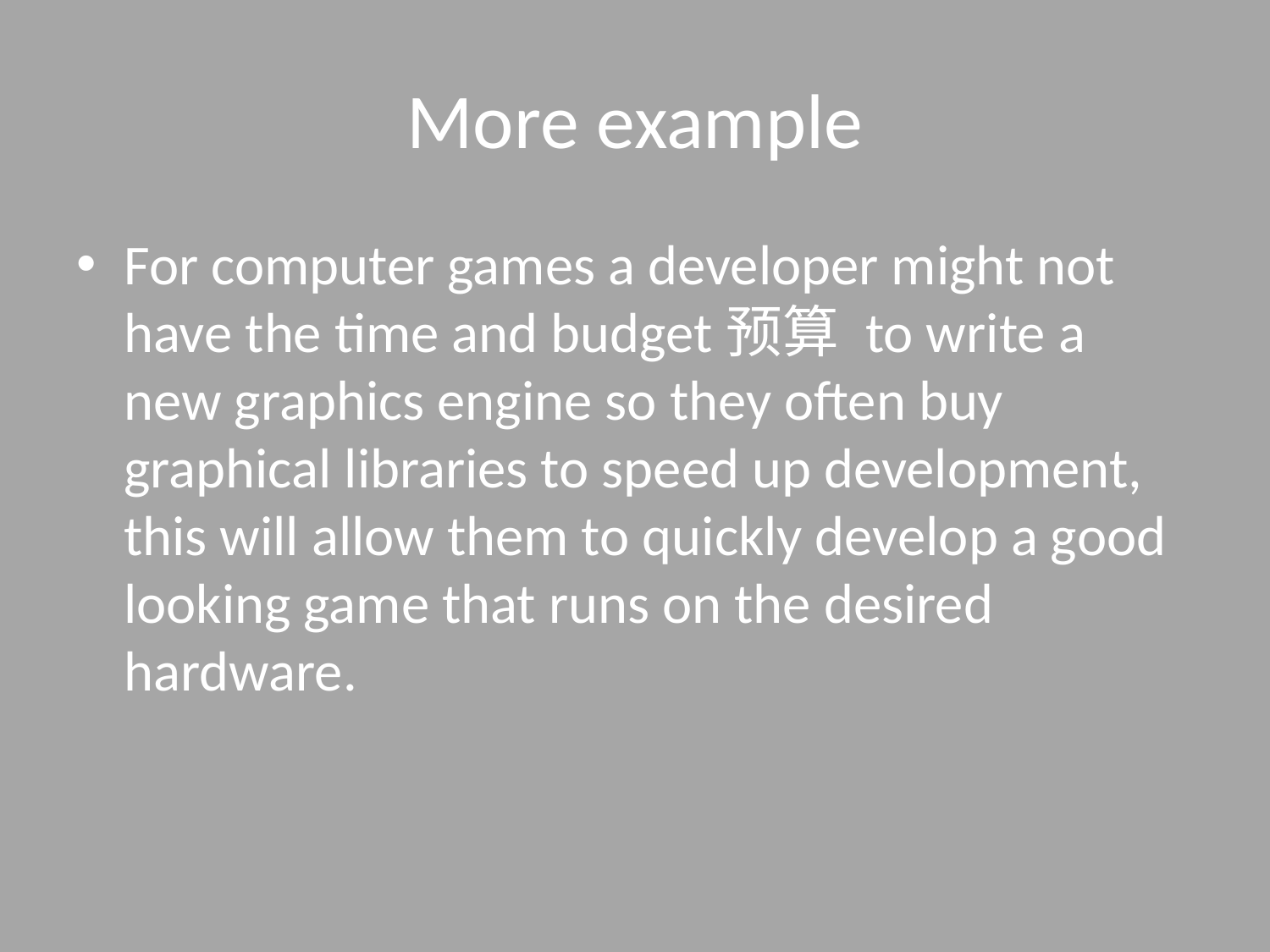

# More example
For computer games a developer might not have the time and budget预算 to write a new graphics engine so they often buy graphical libraries to speed up development, this will allow them to quickly develop a good looking game that runs on the desired hardware.